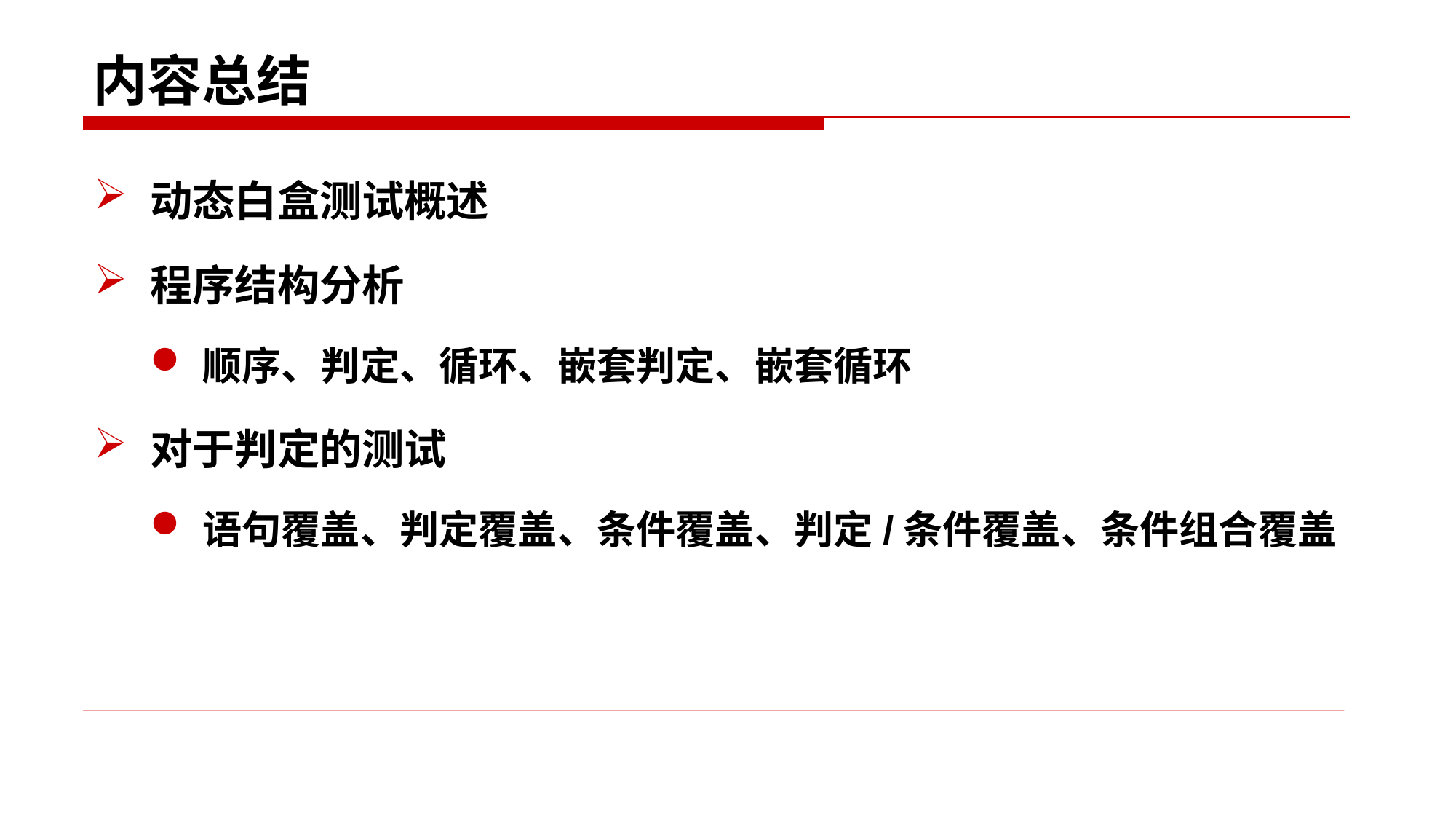

# 内容总结
动态白盒测试概述
程序结构分析
顺序、判定、循环、嵌套判定、嵌套循环
对于判定的测试
语句覆盖、判定覆盖、条件覆盖、判定/条件覆盖、条件组合覆盖